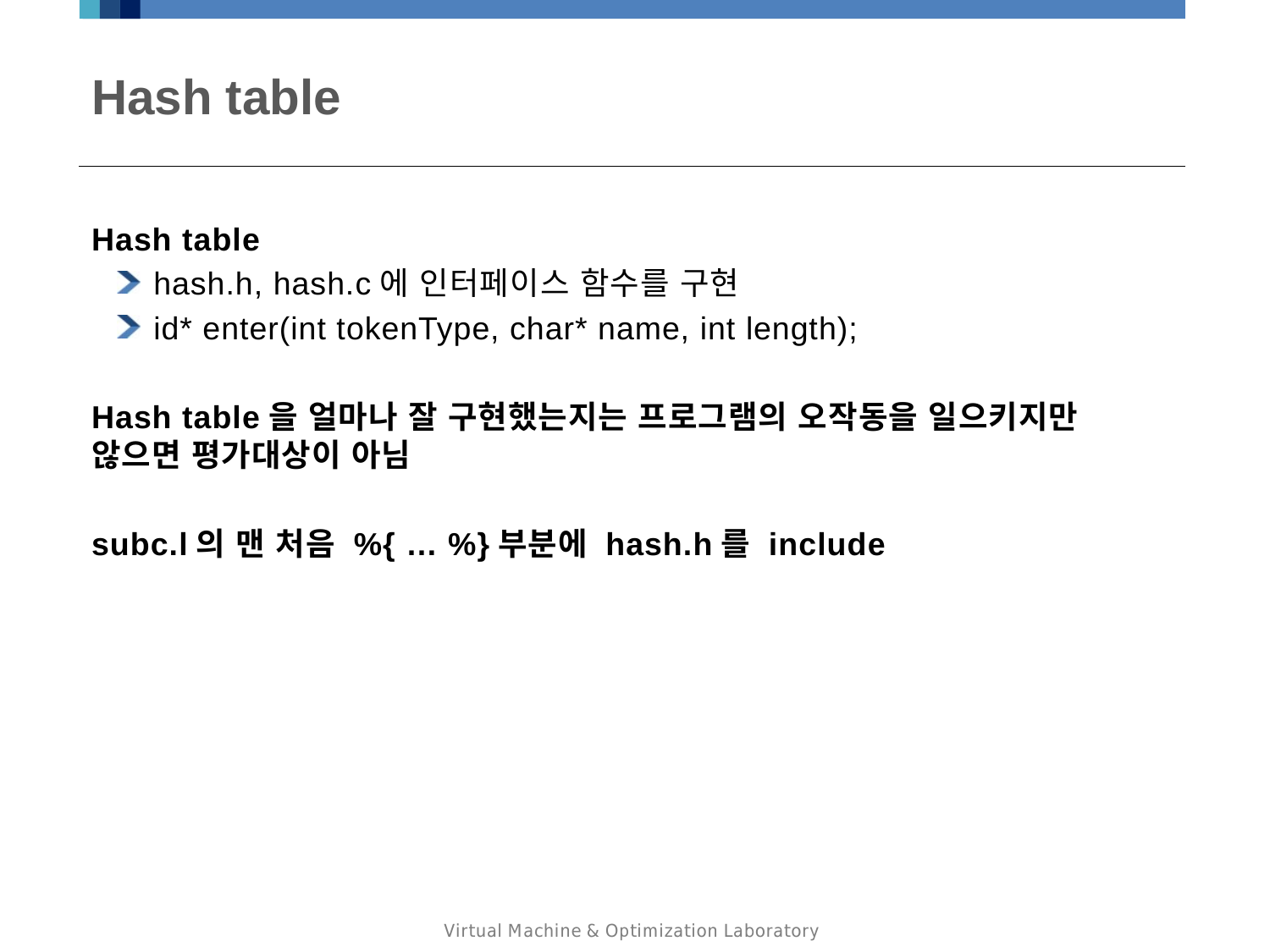

# Hash table
Hash table
hash.h, hash.c에 인터페이스 함수를 구현
id* enter(int tokenType, char* name, int length);

Hash table을 얼마나 잘 구현했는지는 프로그램의 오작동을 일으키지만 않으면 평가대상이 아님

subc.l의 맨 처음 %{ … %}부분에 hash.h를 include